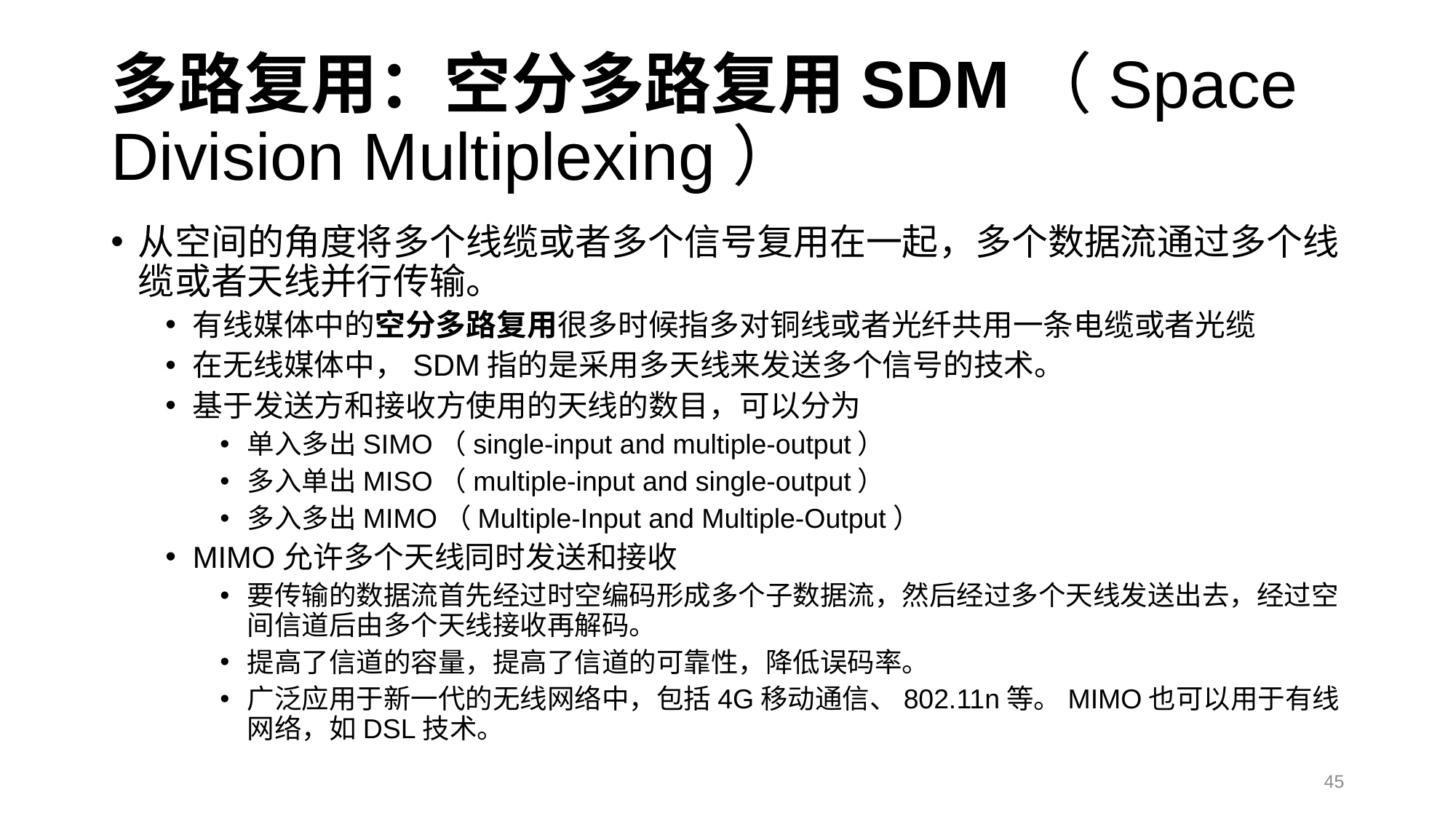

# 多路复用：空分多路复用SDM（Space Division Multiplexing）
从空间的角度将多个线缆或者多个信号复用在一起，多个数据流通过多个线缆或者天线并行传输。
有线媒体中的空分多路复用很多时候指多对铜线或者光纤共用一条电缆或者光缆
在无线媒体中，SDM指的是采用多天线来发送多个信号的技术。
基于发送方和接收方使用的天线的数目，可以分为
单入多出SIMO（single-input and multiple-output）
多入单出MISO（multiple-input and single-output）
多入多出MIMO（Multiple-Input and Multiple-Output）
MIMO允许多个天线同时发送和接收
要传输的数据流首先经过时空编码形成多个子数据流，然后经过多个天线发送出去，经过空间信道后由多个天线接收再解码。
提高了信道的容量，提高了信道的可靠性，降低误码率。
广泛应用于新一代的无线网络中，包括4G移动通信、802.11n等。MIMO也可以用于有线网络，如DSL技术。

45